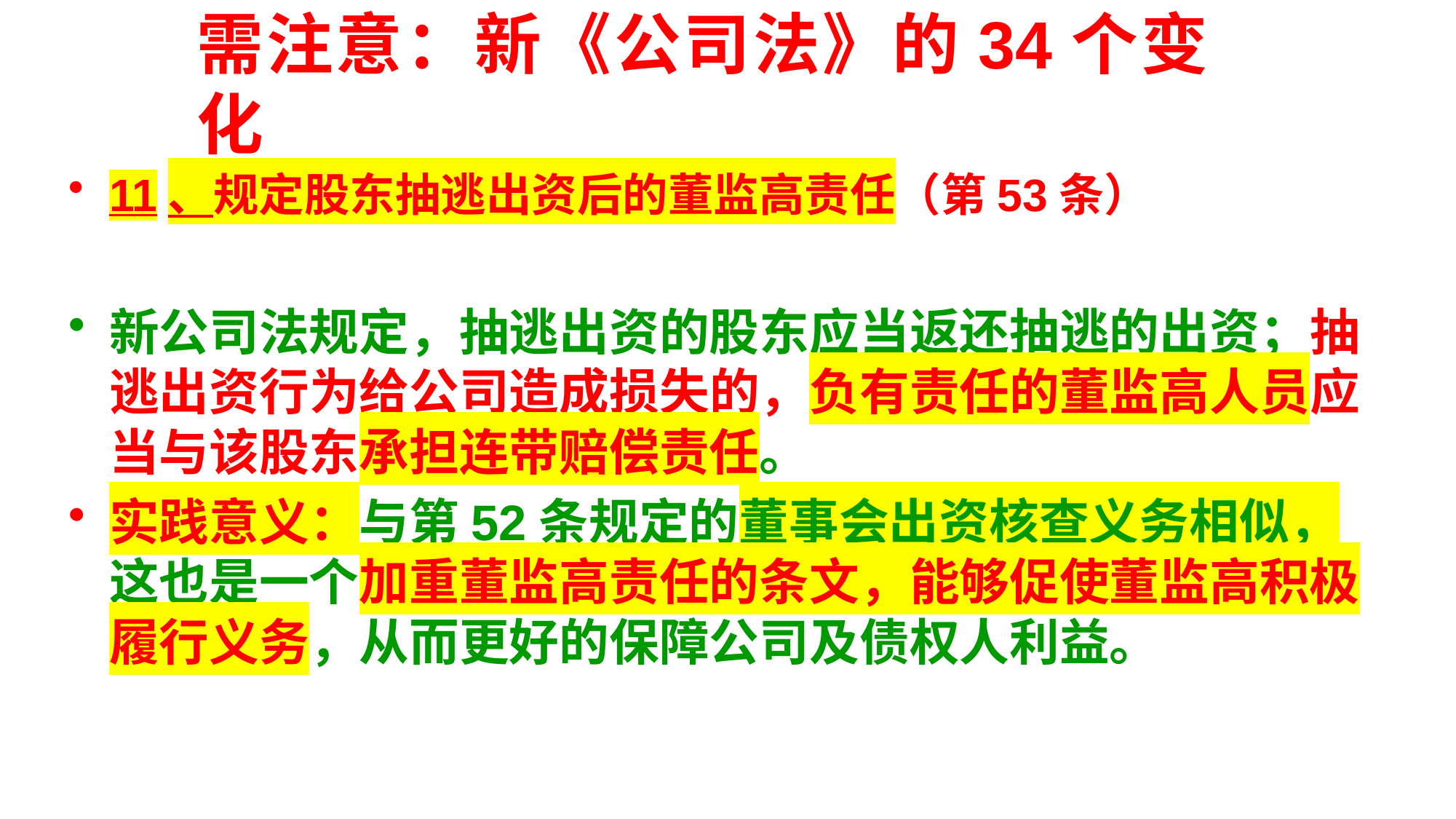

# 需注意：新《公司法》的34个变化
11、规定股东抽逃出资后的董监高责任（第53条）

新公司法规定，抽逃出资的股东应当返还抽逃的出资；抽逃出资行为给公司造成损失的，负有责任的董监高人员应当与该股东承担连带赔偿责任。
实践意义：与第52条规定的董事会出资核查义务相似，这也是一个加重董监高责任的条文，能够促使董监高积极履行义务，从而更好的保障公司及债权人利益。